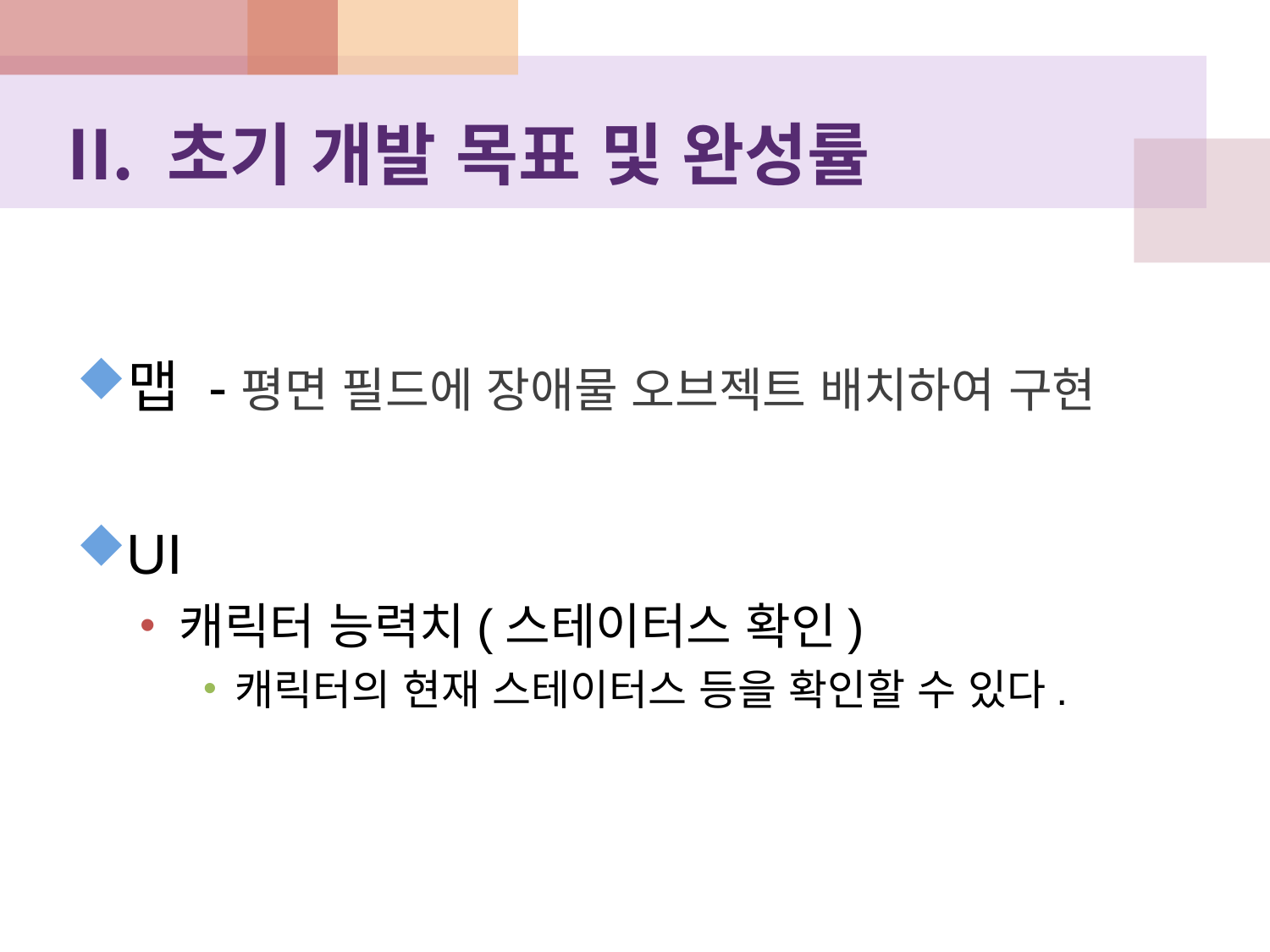

초기 개발 목표 및 완성률
맵 -평면 필드에 장애물 오브젝트 배치하여 구현
UI
캐릭터 능력치(스테이터스 확인)
캐릭터의 현재 스테이터스 등을 확인할 수 있다.